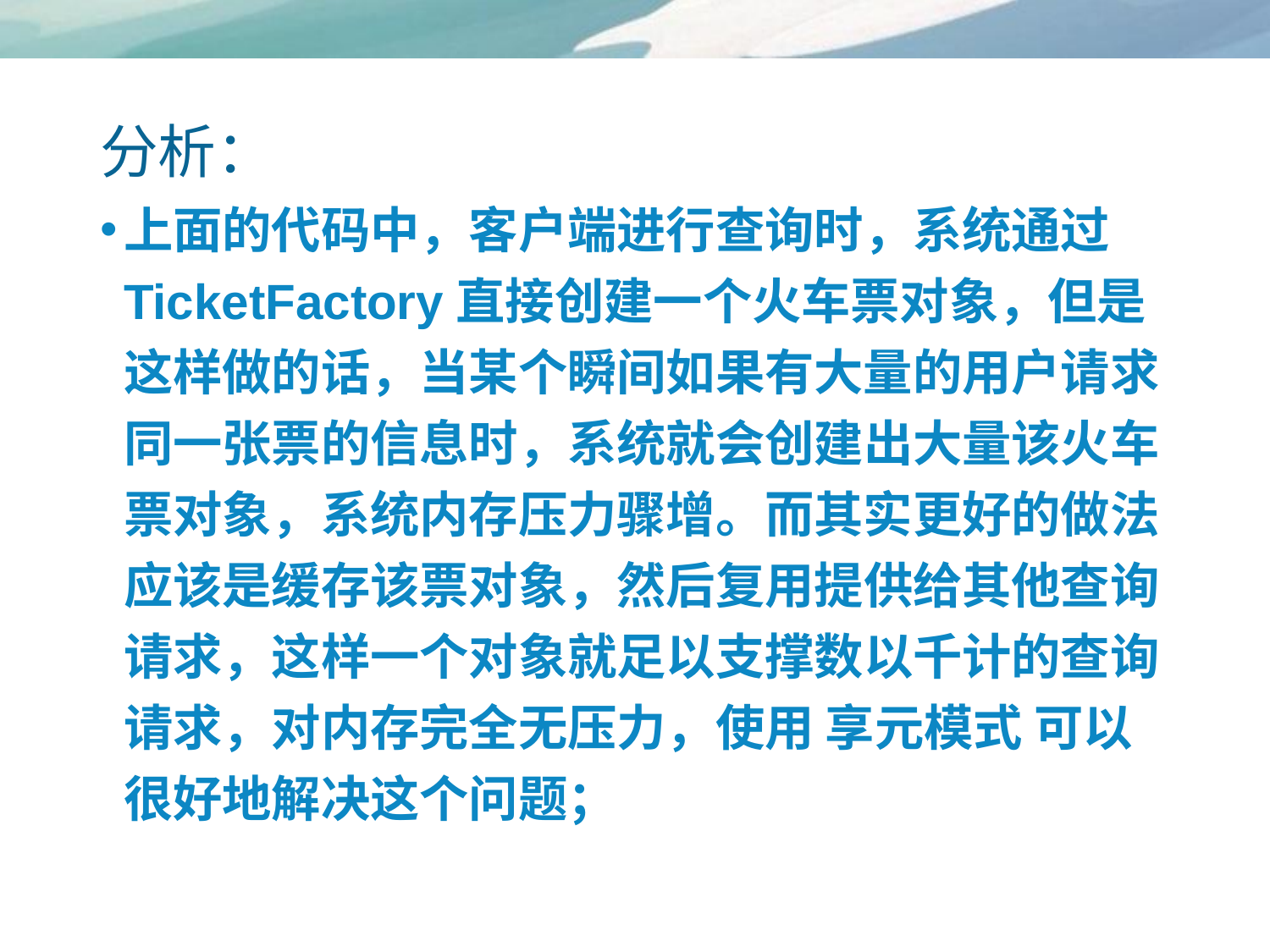

# 分析：
上面的代码中，客户端进行查询时，系统通过TicketFactory直接创建一个火车票对象，但是这样做的话，当某个瞬间如果有大量的用户请求同一张票的信息时，系统就会创建出大量该火车票对象，系统内存压力骤增。而其实更好的做法应该是缓存该票对象，然后复用提供给其他查询请求，这样一个对象就足以支撑数以千计的查询请求，对内存完全无压力，使用 享元模式 可以很好地解决这个问题；